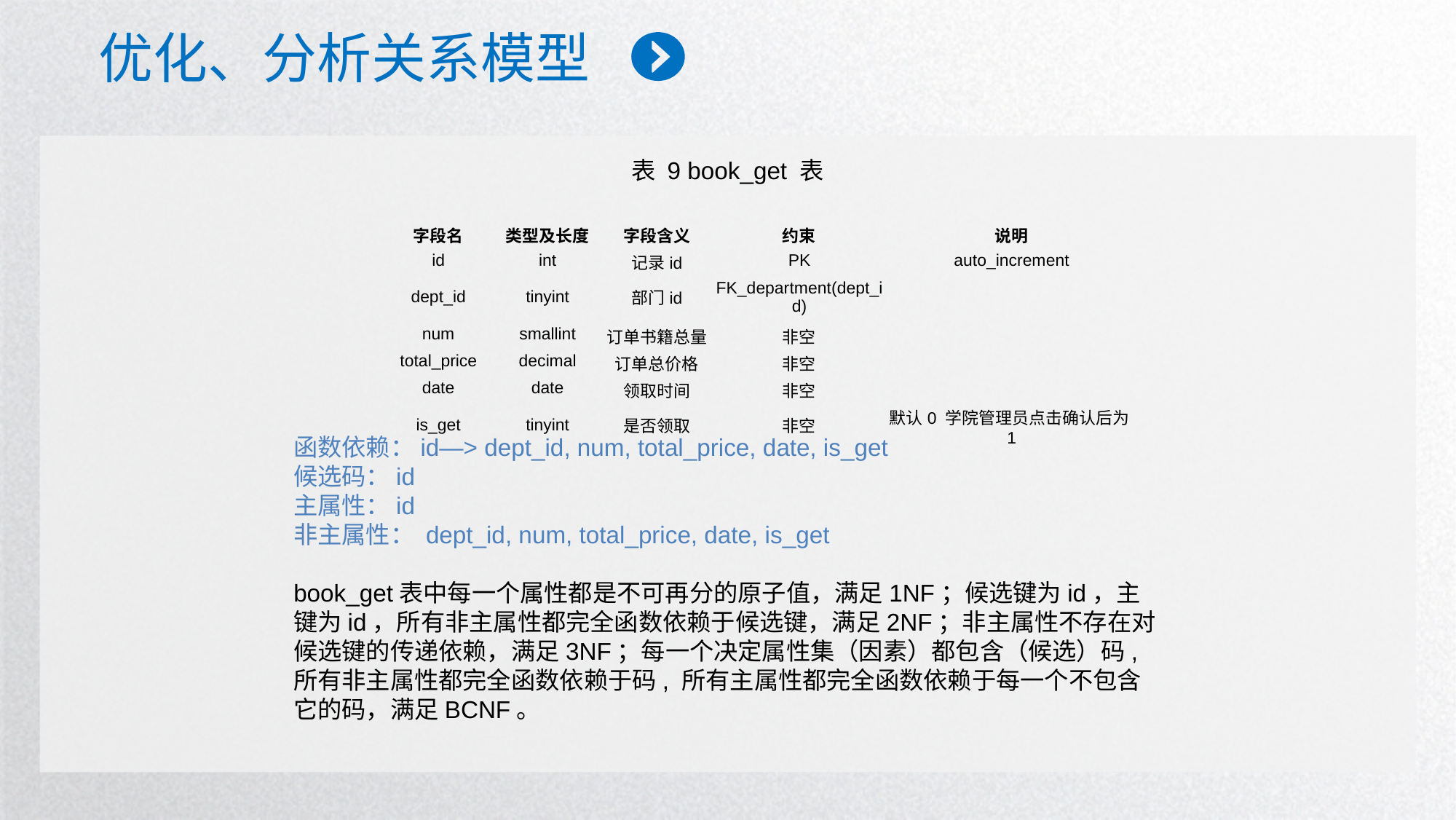

优化、分析关系模型

表 9 book_get 表
| 字段名 | 类型及长度 | 字段含义 | 约束 | 说明 |
| --- | --- | --- | --- | --- |
| id | int | 记录id | PK | auto\_increment |
| dept\_id | tinyint | 部门id | FK\_department(dept\_id) |  |
| num | smallint | 订单书籍总量 | 非空 |  |
| total\_price | decimal | 订单总价格 | 非空 |  |
| date | date | 领取时间 | 非空 |  |
| is\_get | tinyint | 是否领取 | 非空 | 默认0 学院管理员点击确认后为1 |
函数依赖：id—> dept_id, num, total_price, date, is_get
候选码：id
主属性：id
非主属性： dept_id, num, total_price, date, is_get

book_get表中每一个属性都是不可再分的原子值，满足1NF；候选键为id，主键为id，所有非主属性都完全函数依赖于候选键，满足2NF；非主属性不存在对候选键的传递依赖，满足3NF；每一个决定属性集（因素）都包含（候选）码, 所有非主属性都完全函数依赖于码, 所有主属性都完全函数依赖于每一个不包含它的码，满足BCNF。